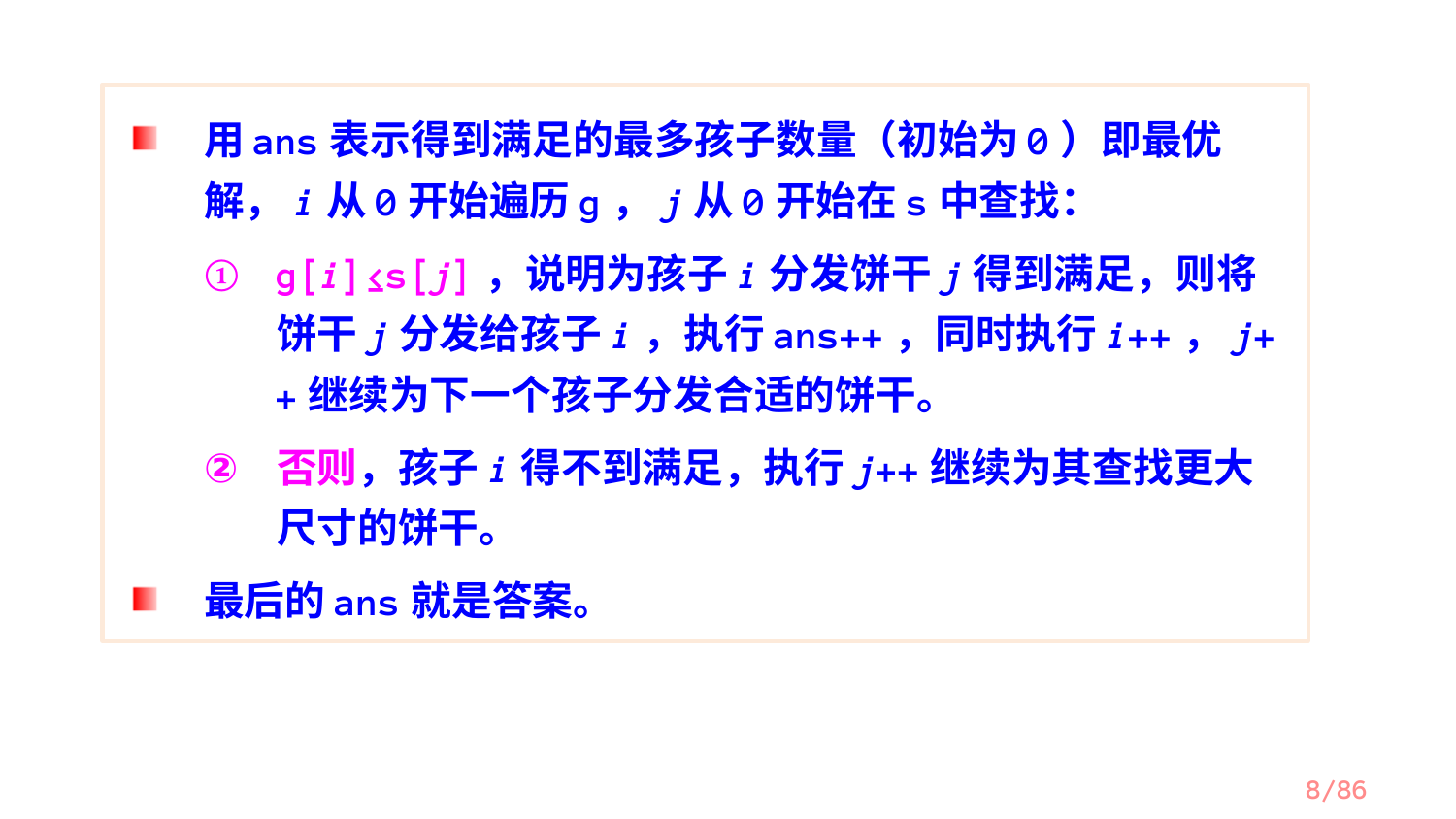

用ans表示得到满足的最多孩子数量（初始为0）即最优解，i从0开始遍历g，j从0开始在s中查找：
g[i]≤s[j]，说明为孩子i分发饼干j得到满足，则将饼干j分发给孩子i，执行ans++，同时执行i++，j++继续为下一个孩子分发合适的饼干。
否则，孩子i得不到满足，执行j++继续为其查找更大尺寸的饼干。
最后的ans就是答案。
8/86